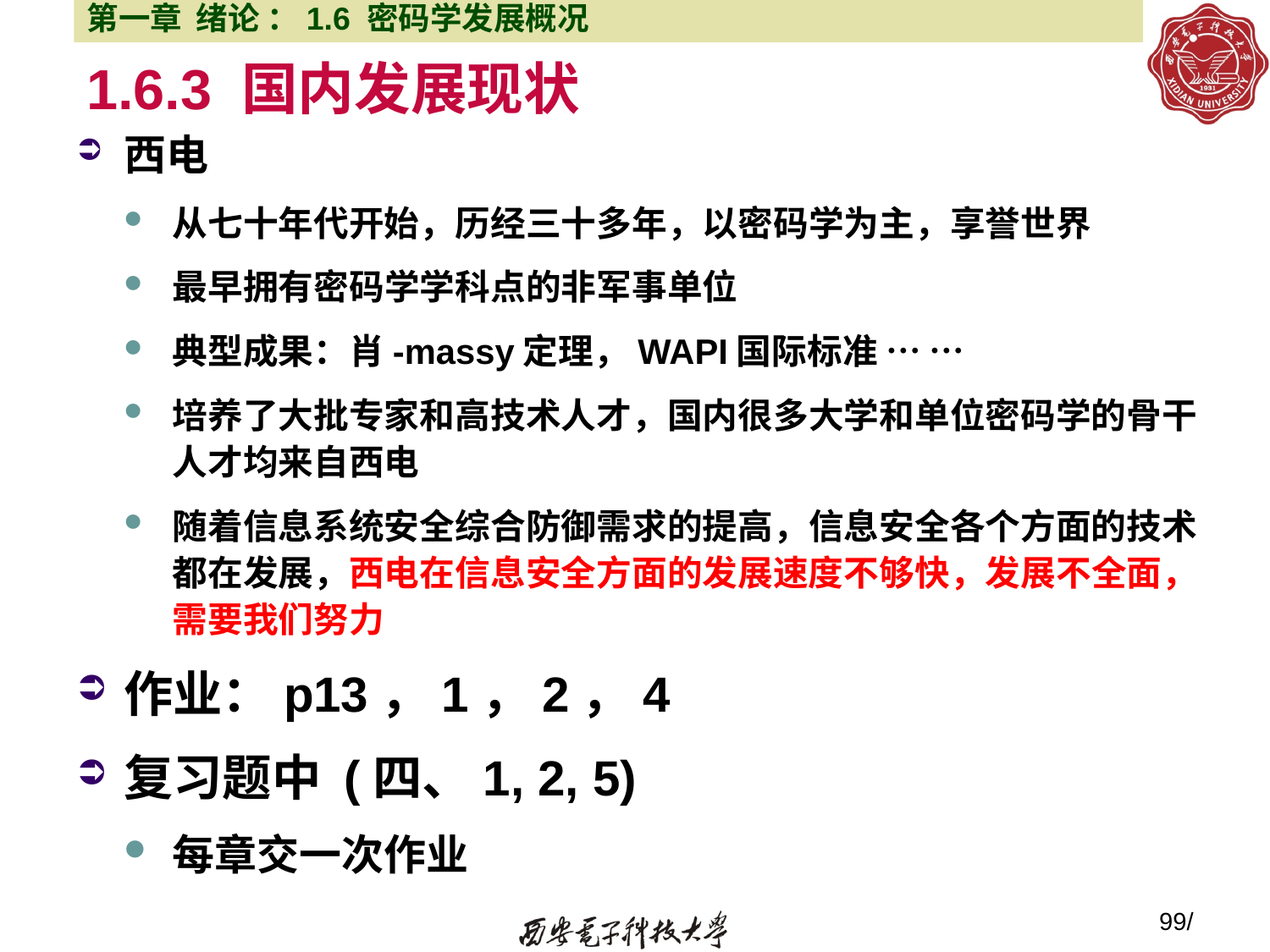

第一章  绪论 ：1.6 密码学发展概况
# 1.6.3 国内发展现状
西电
从七十年代开始，历经三十多年，以密码学为主，享誉世界
最早拥有密码学学科点的非军事单位
典型成果：肖-massy定理，WAPI国际标准 … …
培养了大批专家和高技术人才，国内很多大学和单位密码学的骨干人才均来自西电
随着信息系统安全综合防御需求的提高，信息安全各个方面的技术都在发展，西电在信息安全方面的发展速度不够快，发展不全面，需要我们努力
作业：p13，1，2，4
复习题中 (四、1, 2, 5)
每章交一次作业
99/